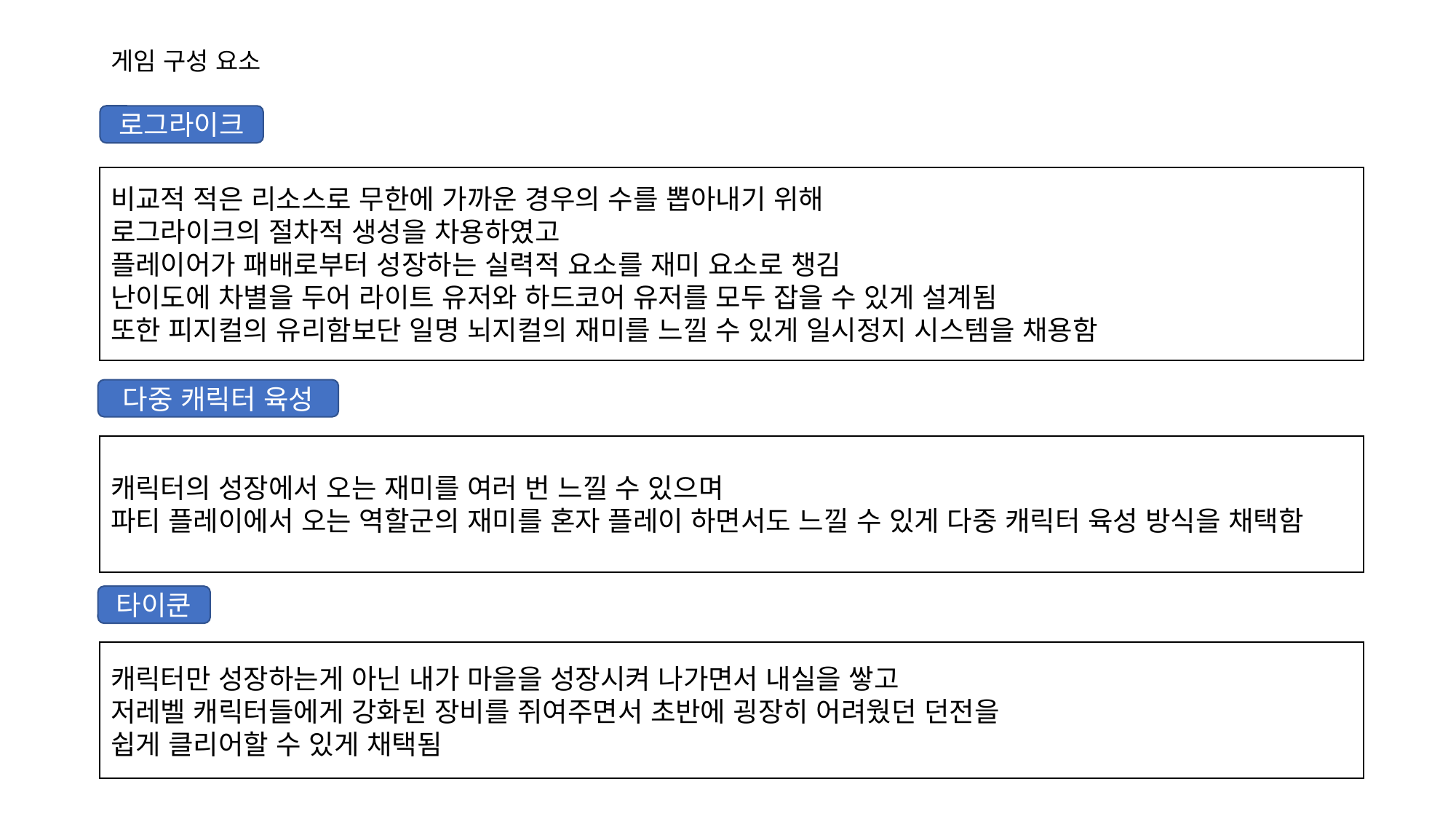

# 게임 구성 요소
로그라이크
비교적 적은 리소스로 무한에 가까운 경우의 수를 뽑아내기 위해
로그라이크의 절차적 생성을 차용하였고
플레이어가 패배로부터 성장하는 실력적 요소를 재미 요소로 챙김
난이도에 차별을 두어 라이트 유저와 하드코어 유저를 모두 잡을 수 있게 설계됨
또한 피지컬의 유리함보단 일명 뇌지컬의 재미를 느낄 수 있게 일시정지 시스템을 채용함
다중 캐릭터 육성
캐릭터의 성장에서 오는 재미를 여러 번 느낄 수 있으며
파티 플레이에서 오는 역할군의 재미를 혼자 플레이 하면서도 느낄 수 있게 다중 캐릭터 육성 방식을 채택함
타이쿤
캐릭터만 성장하는게 아닌 내가 마을을 성장시켜 나가면서 내실을 쌓고
저레벨 캐릭터들에게 강화된 장비를 쥐여주면서 초반에 굉장히 어려웠던 던전을
쉽게 클리어할 수 있게 채택됨